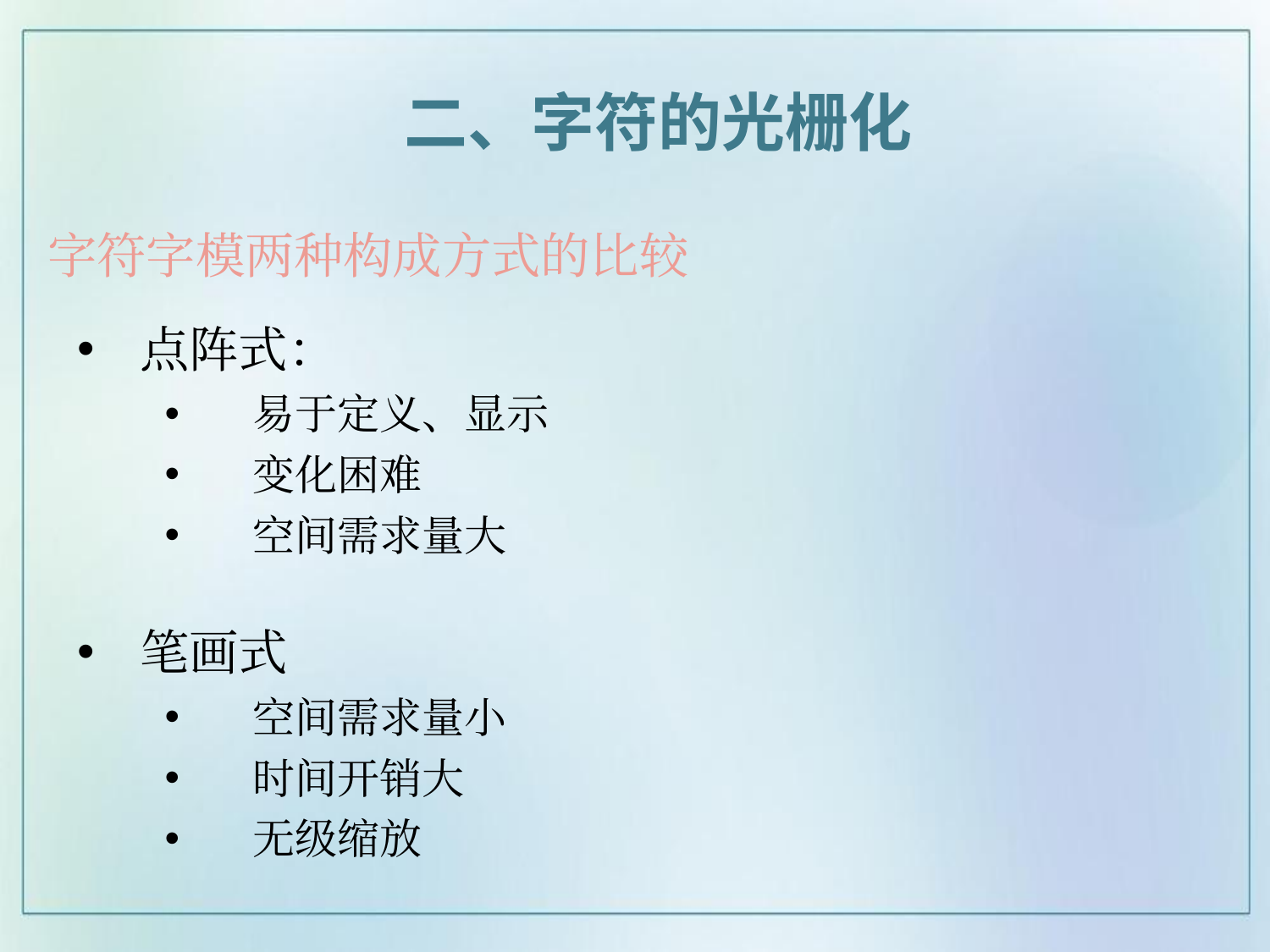

二、字符的光栅化
# 字符字模两种构成方式的比较
点阵式：
易于定义、显示
变化困难
空间需求量大
笔画式
空间需求量小
时间开销大
无级缩放